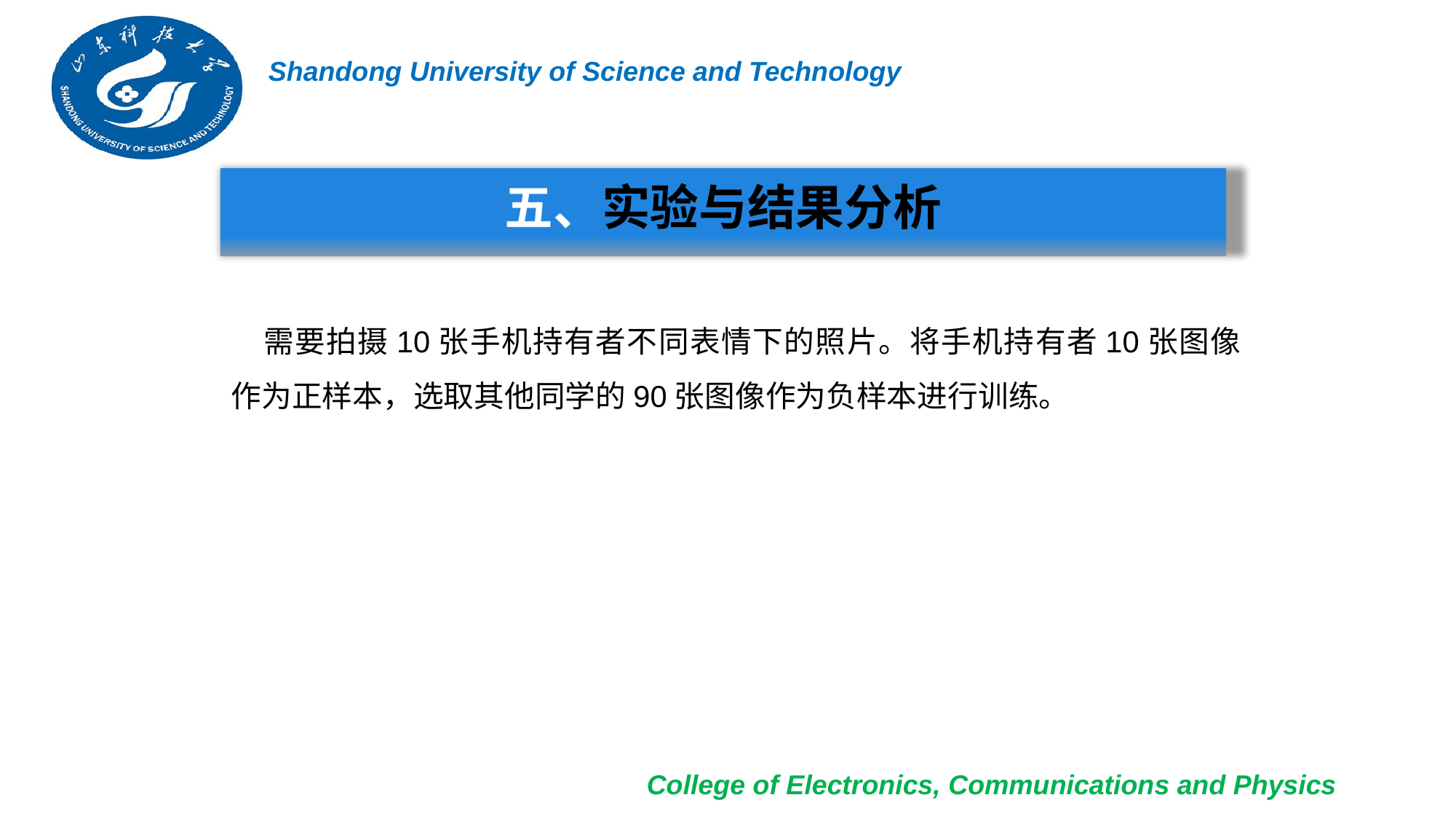

五、实验与结果分析
需要拍摄10张手机持有者不同表情下的照片。将手机持有者10张图像作为正样本，选取其他同学的90张图像作为负样本进行训练。